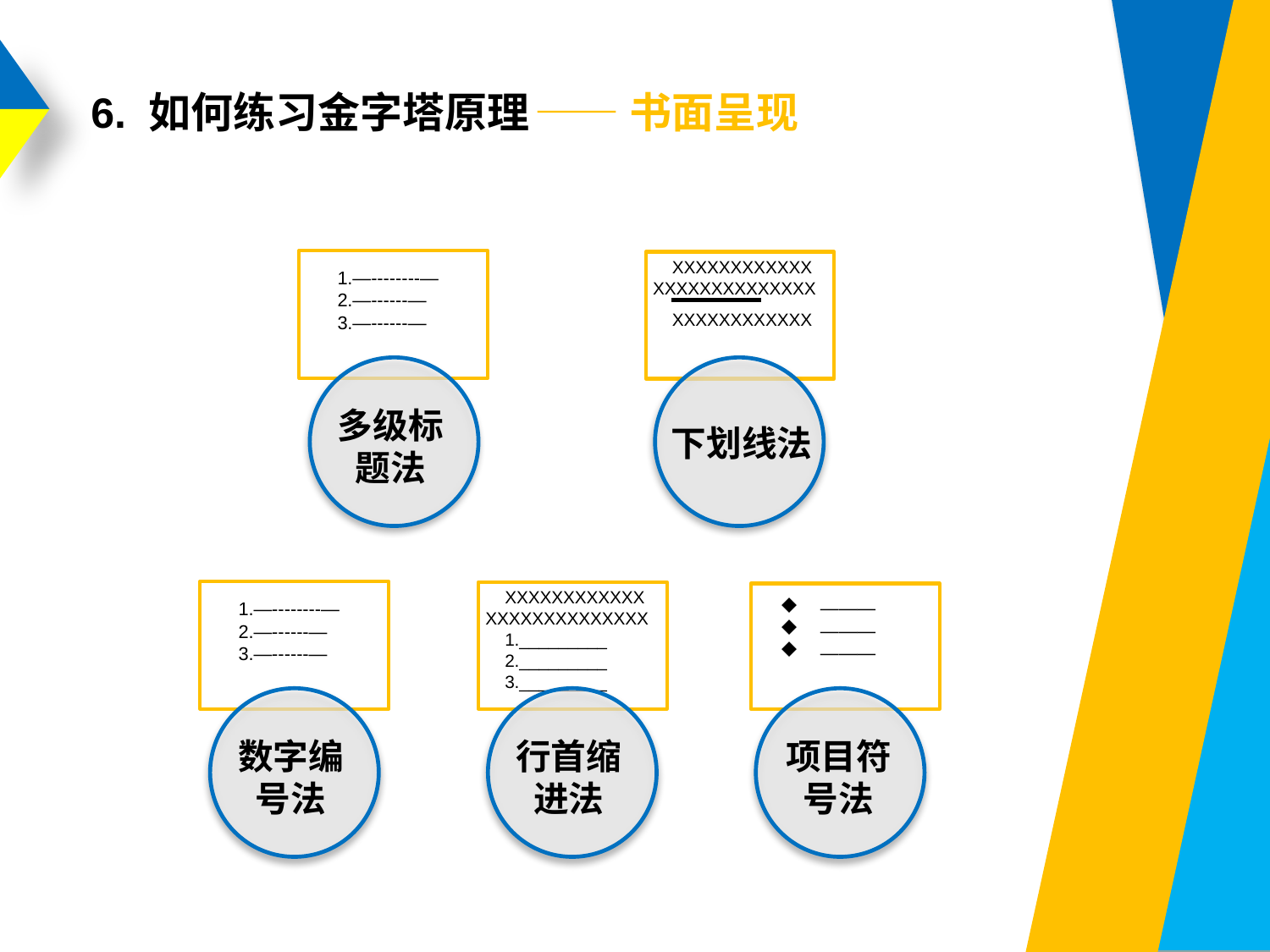

6. 如何练习金字塔原理
——书面呈现

    XXXXXXXXXXXX
XXXXXXXXXXXXXX

    XXXXXXXXXXXX

1.—--------—
2.—------—
3.—------—

多级标
题法
下划线法
    XXXXXXXXXXXX
XXXXXXXXXXXXXX
    1._________
    2._________
    3._________

  ———
  ———
  ———
1.—--------—
2.—------—
3.—------—

数字编
号法
行首缩
进法
项目符
号法